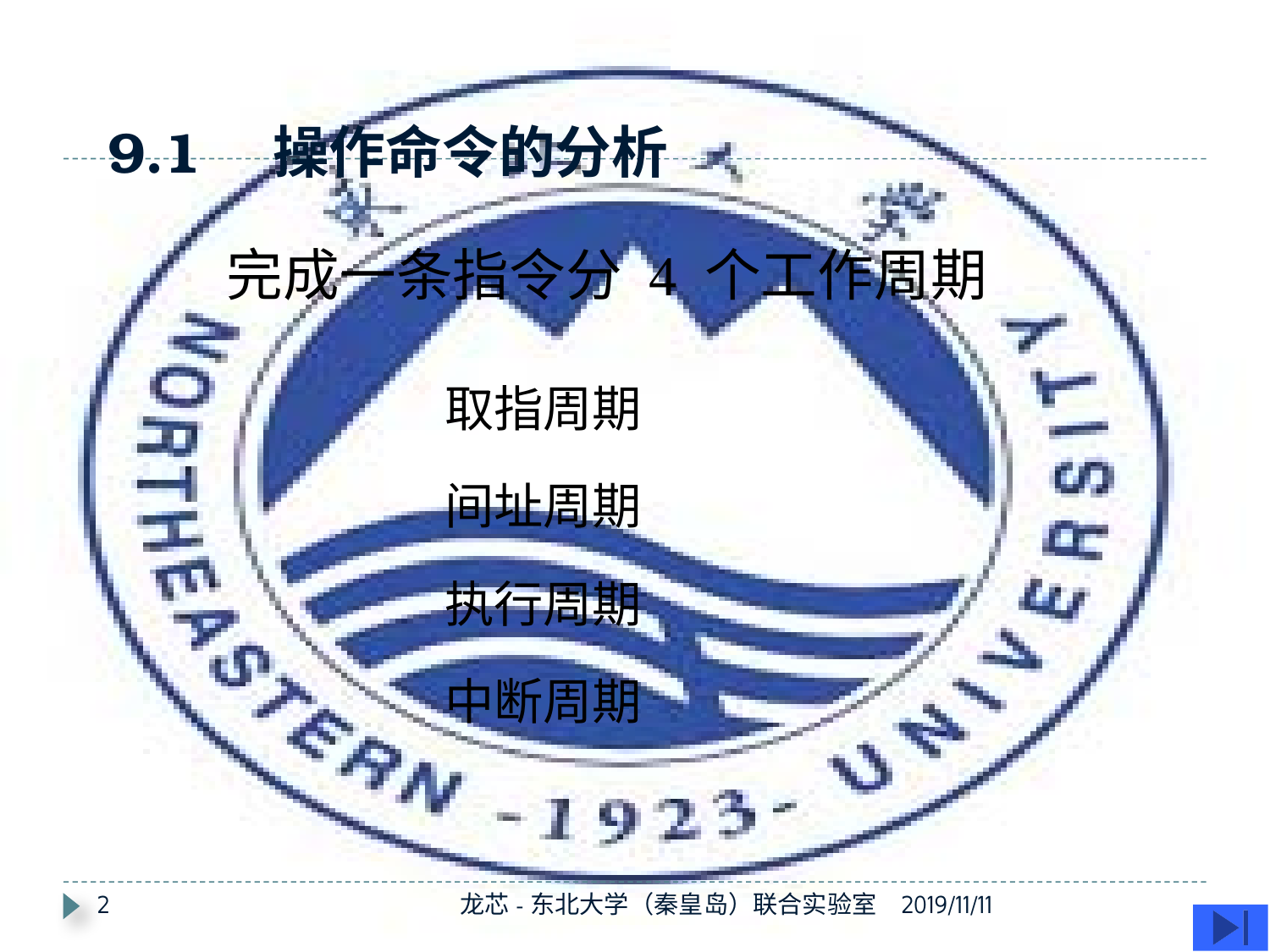

# 9.1   操作命令的分析
完成一条指令分 4 个工作周期
取指周期
间址周期
执行周期
中断周期
2
龙芯-东北大学（秦皇岛）联合实验室
2019/11/11